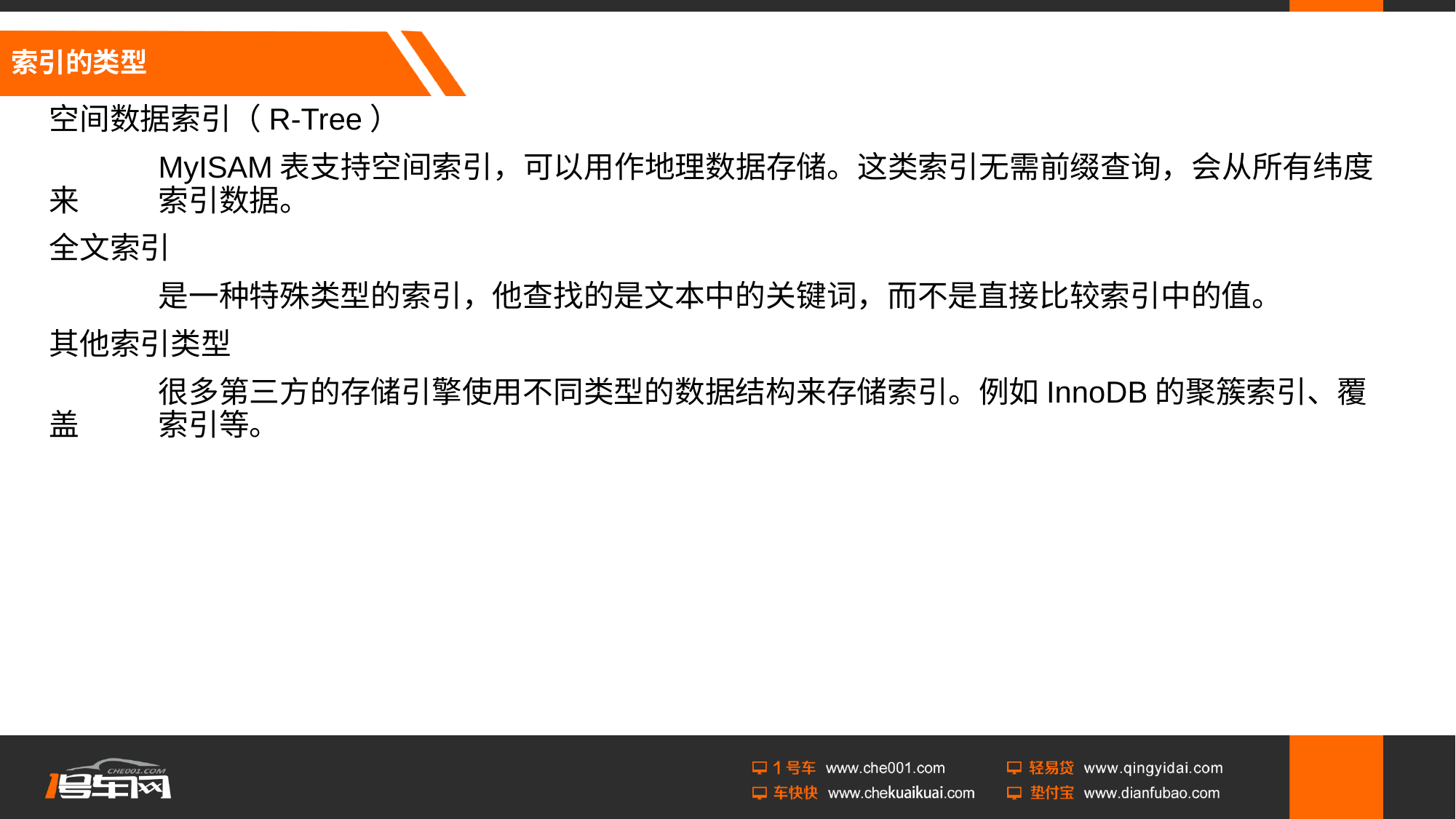

# 索引的类型
空间数据索引（R-Tree）
	MyISAM表支持空间索引，可以用作地理数据存储。这类索引无需前缀查询，会从所有纬度来	索引数据。
全文索引
	是一种特殊类型的索引，他查找的是文本中的关键词，而不是直接比较索引中的值。
其他索引类型
	很多第三方的存储引擎使用不同类型的数据结构来存储索引。例如InnoDB的聚簇索引、覆盖	索引等。
12